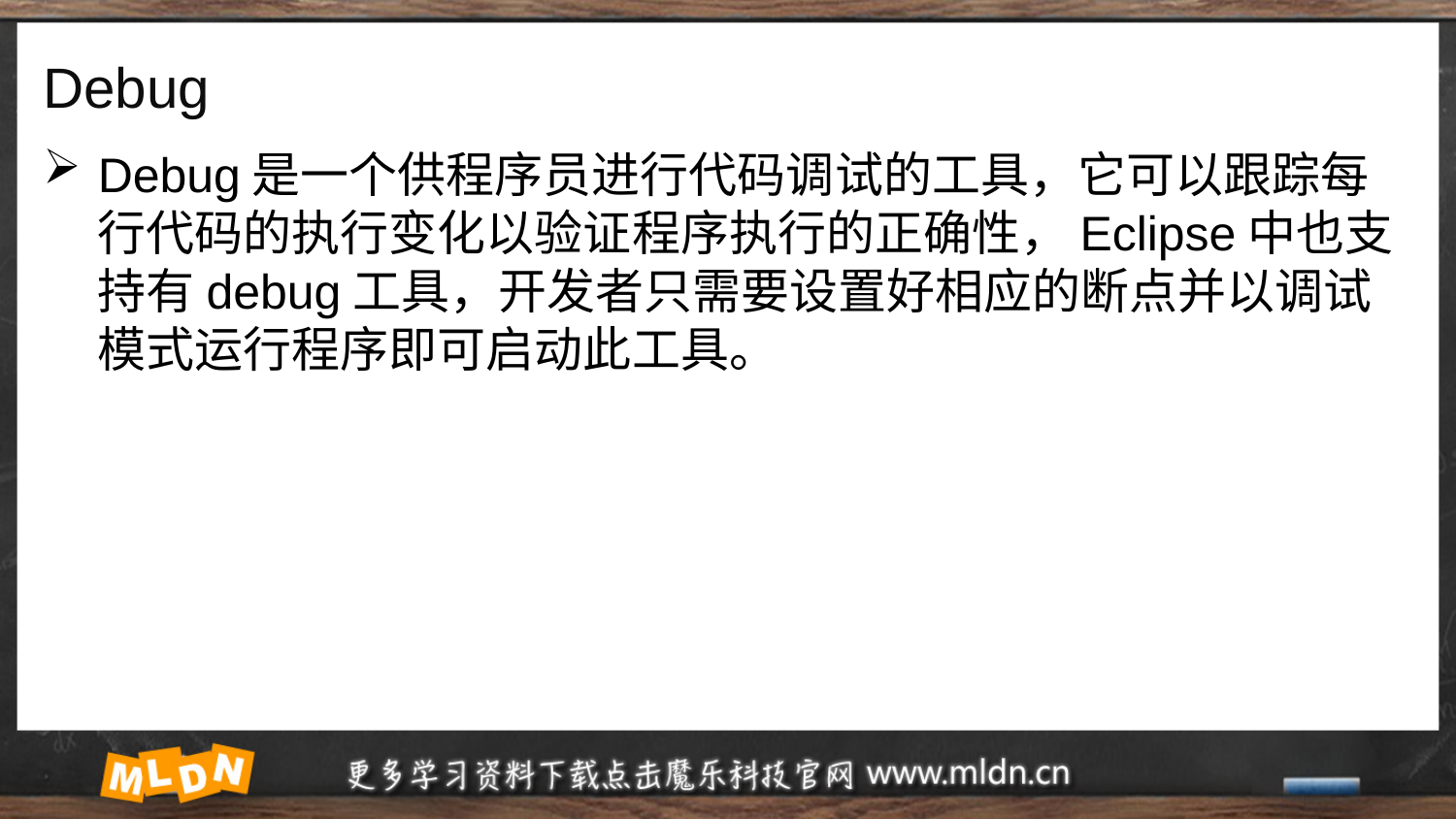

# Debug
Debug是一个供程序员进行代码调试的工具，它可以跟踪每行代码的执行变化以验证程序执行的正确性，Eclipse中也支持有debug工具，开发者只需要设置好相应的断点并以调试模式运行程序即可启动此工具。